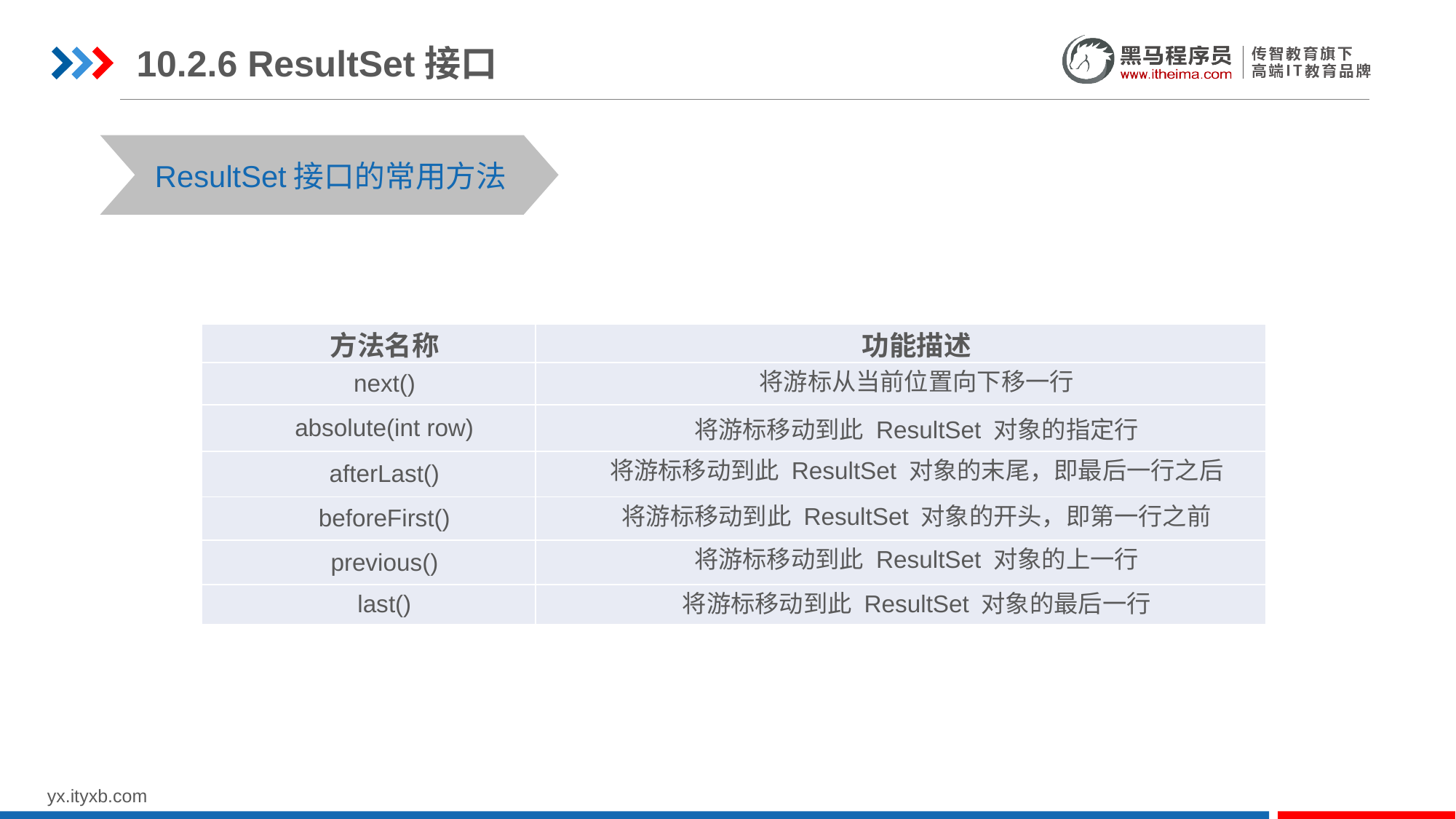

10.2.6 ResultSet接口

ResultSet接口的常用方法
| 方法名称 | 功能描述 |
| --- | --- |
| next() | 将游标从当前位置向下移一行 |
| absolute(int row) | 将游标移动到此 ResultSet 对象的指定行 |
| afterLast() | 将游标移动到此 ResultSet 对象的末尾，即最后一行之后 |
| beforeFirst() | 将游标移动到此 ResultSet 对象的开头，即第一行之前 |
| previous() | 将游标移动到此 ResultSet 对象的上一行 |
| last() | 将游标移动到此 ResultSet 对象的最后一行 |